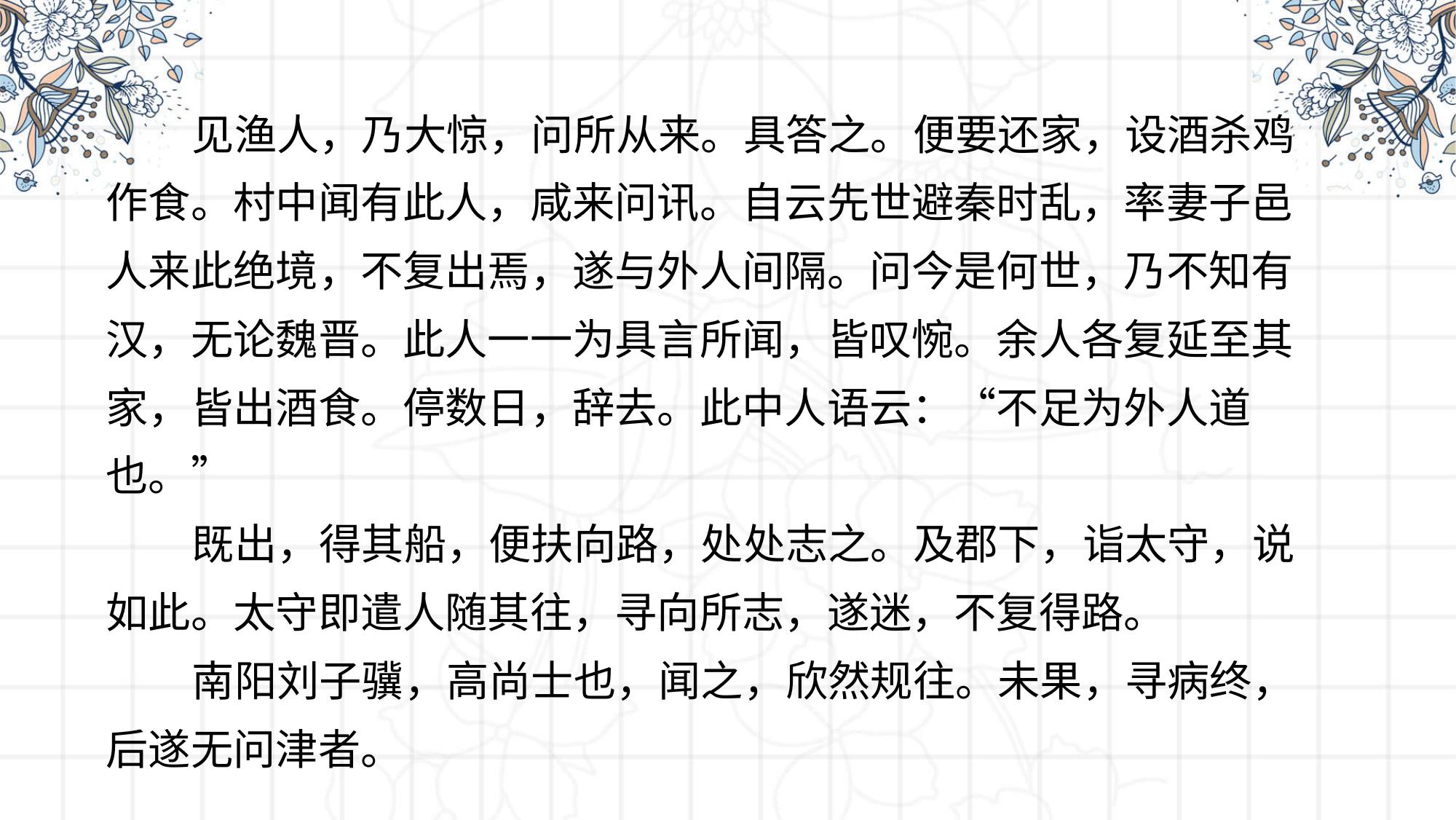

见渔人，乃大惊，问所从来。具答之。便要还家，设酒杀鸡作食。村中闻有此人，咸来问讯。自云先世避秦时乱，率妻子邑人来此绝境，不复出焉，遂与外人间隔。问今是何世，乃不知有汉，无论魏晋。此人一一为具言所闻，皆叹惋。余人各复延至其家，皆出酒食。停数日，辞去。此中人语云：“不足为外人道也。”
既出，得其船，便扶向路，处处志之。及郡下，诣太守，说如此。太守即遣人随其往，寻向所志，遂迷，不复得路。
南阳刘子骥，高尚士也，闻之，欣然规往。未果，寻病终，后遂无问津者。